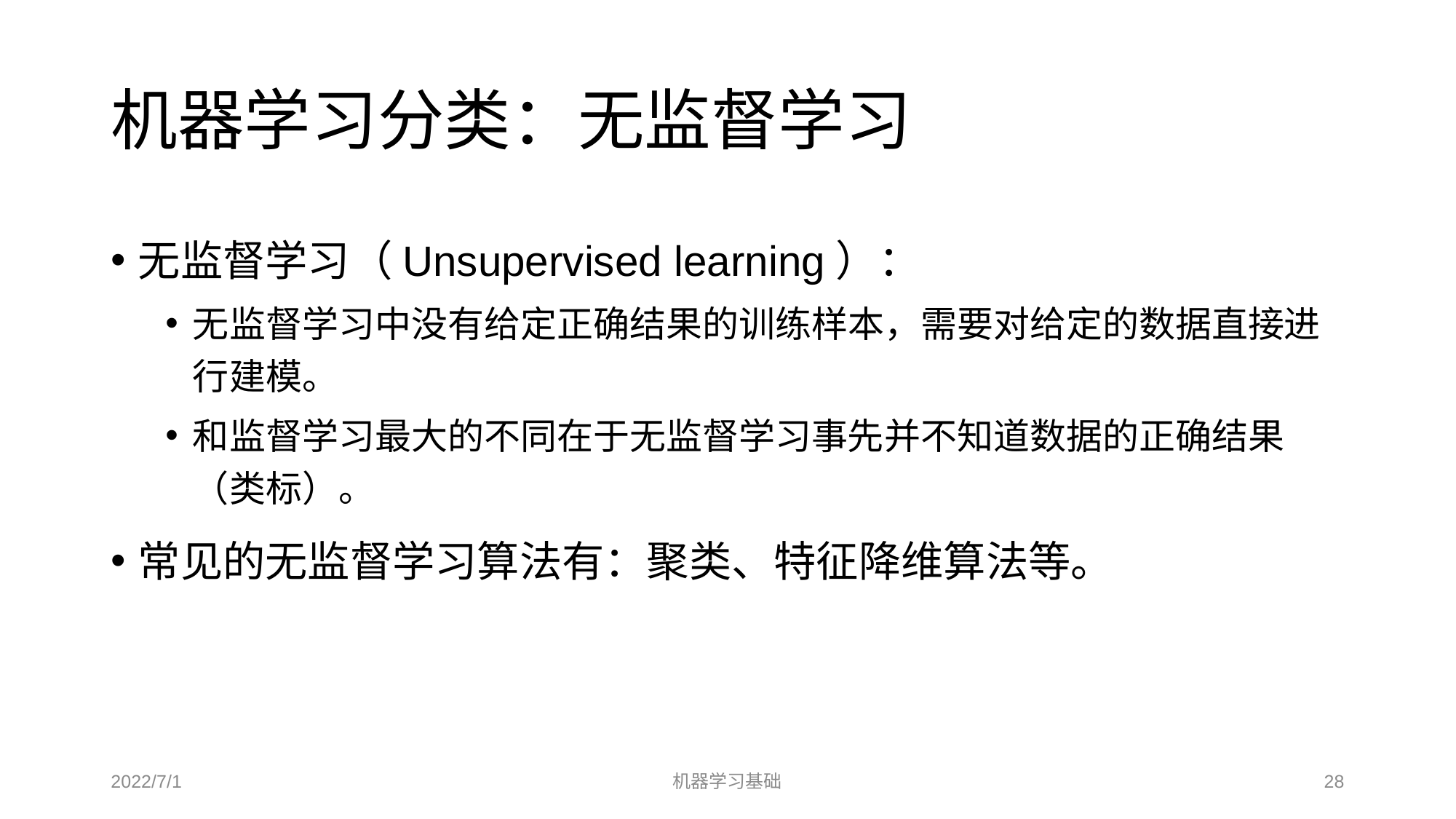

# 机器学习分类：无监督学习
无监督学习（Unsupervised learning）：
无监督学习中没有给定正确结果的训练样本，需要对给定的数据直接进行建模。
和监督学习最大的不同在于无监督学习事先并不知道数据的正确结果（类标）。
常见的无监督学习算法有：聚类、特征降维算法等。
2022/7/1
机器学习基础
28